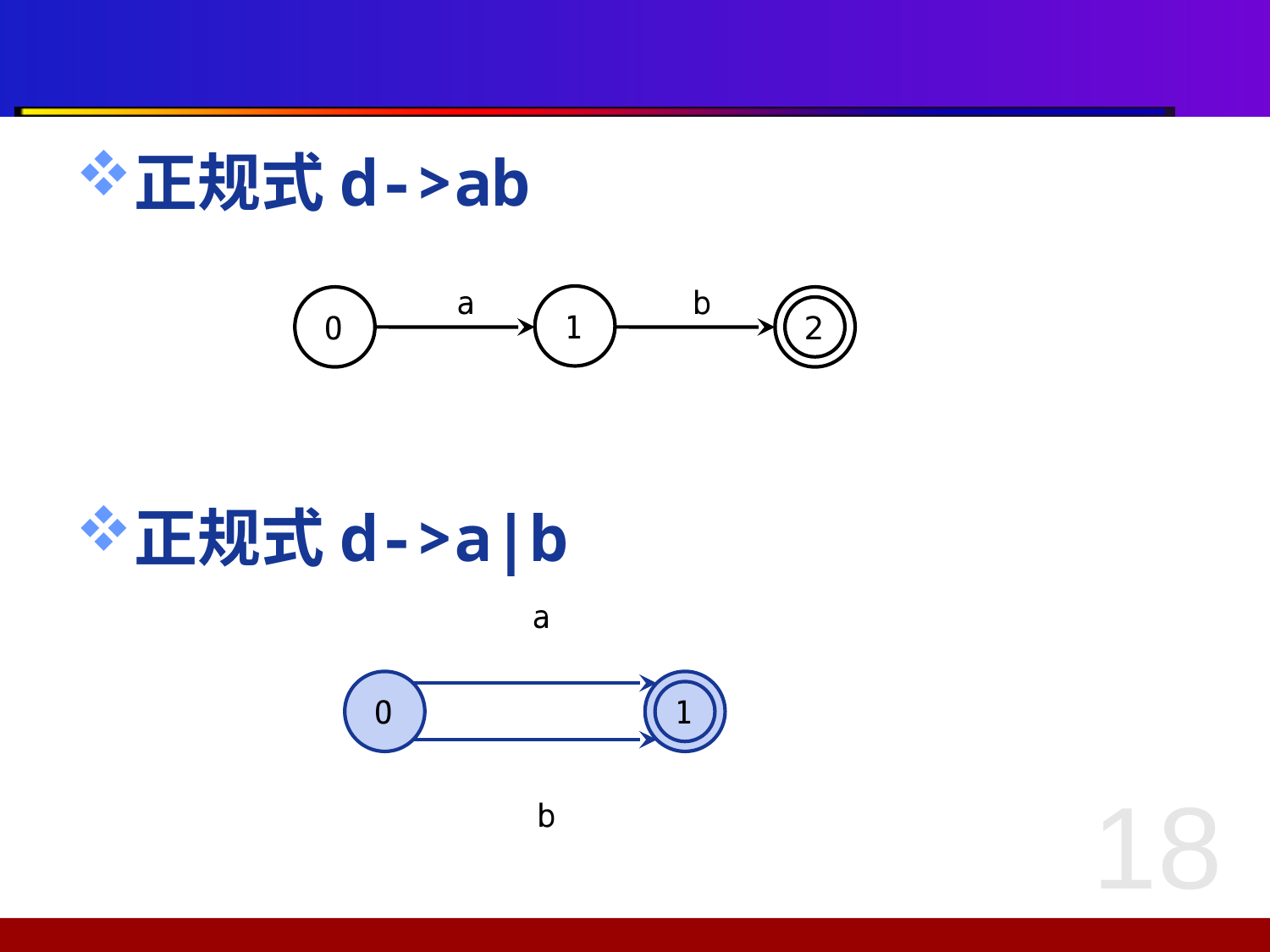

#
正规式d->ab

正规式d->a|b

a
b
1
0

2

a
0

1
b
18